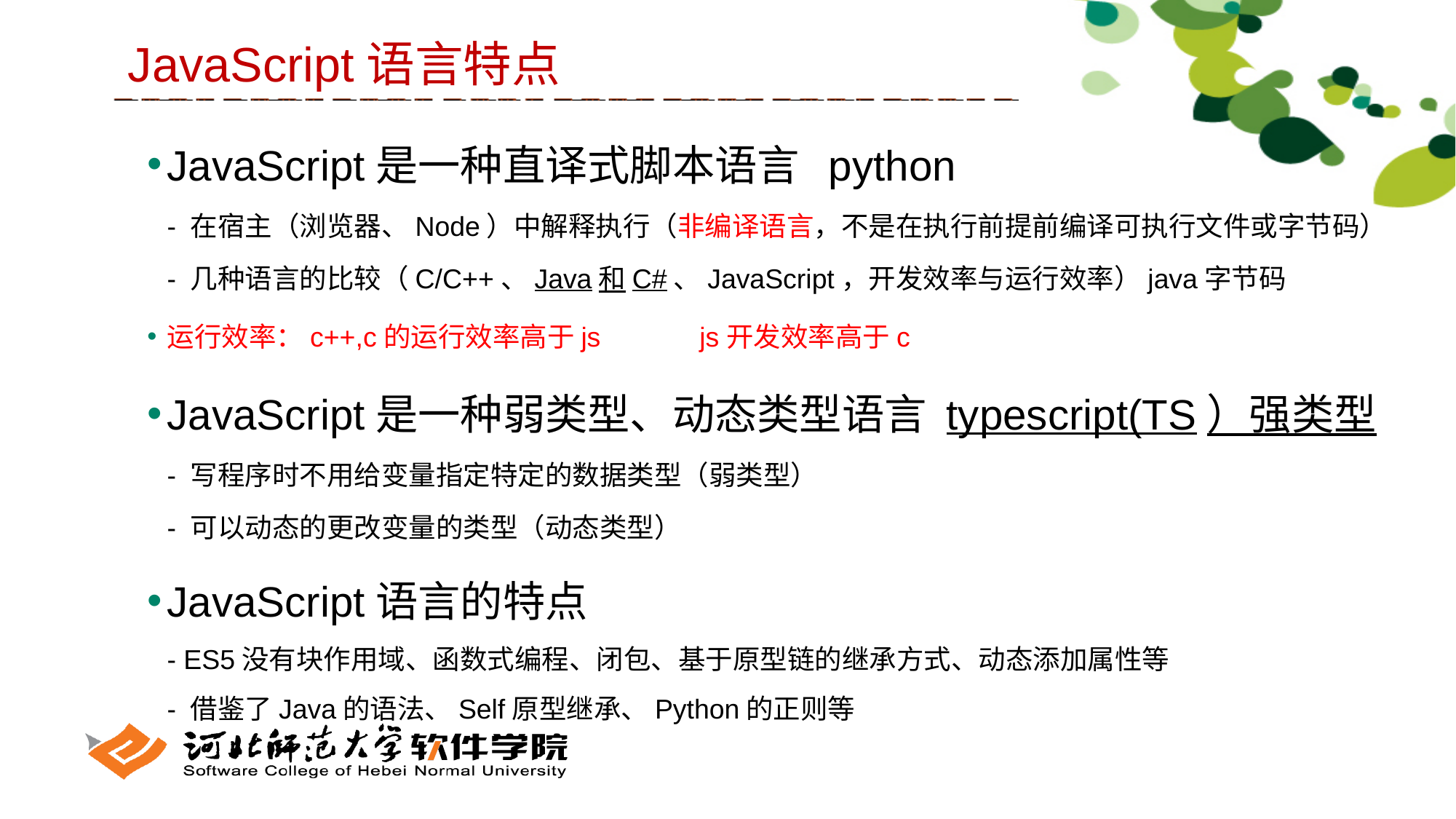

JavaScript语言特点

JavaScript是一种直译式脚本语言  python
- 在宿主（浏览器、Node）中解释执行（非编译语言，不是在执行前提前编译可执行文件或字节码）
- 几种语言的比较（C/C++、Java和C#、JavaScript，开发效率与运行效率）java字节码
运行效率：c++,c的运行效率高于js             js开发效率高于c
JavaScript是一种弱类型、动态类型语言 typescript(TS）强类型
- 写程序时不用给变量指定特定的数据类型（弱类型）
- 可以动态的更改变量的类型（动态类型）
JavaScript语言的特点
- ES5没有块作用域、函数式编程、闭包、基于原型链的继承方式、动态添加属性等
- 借鉴了Java的语法、Self原型继承、Python的正则等